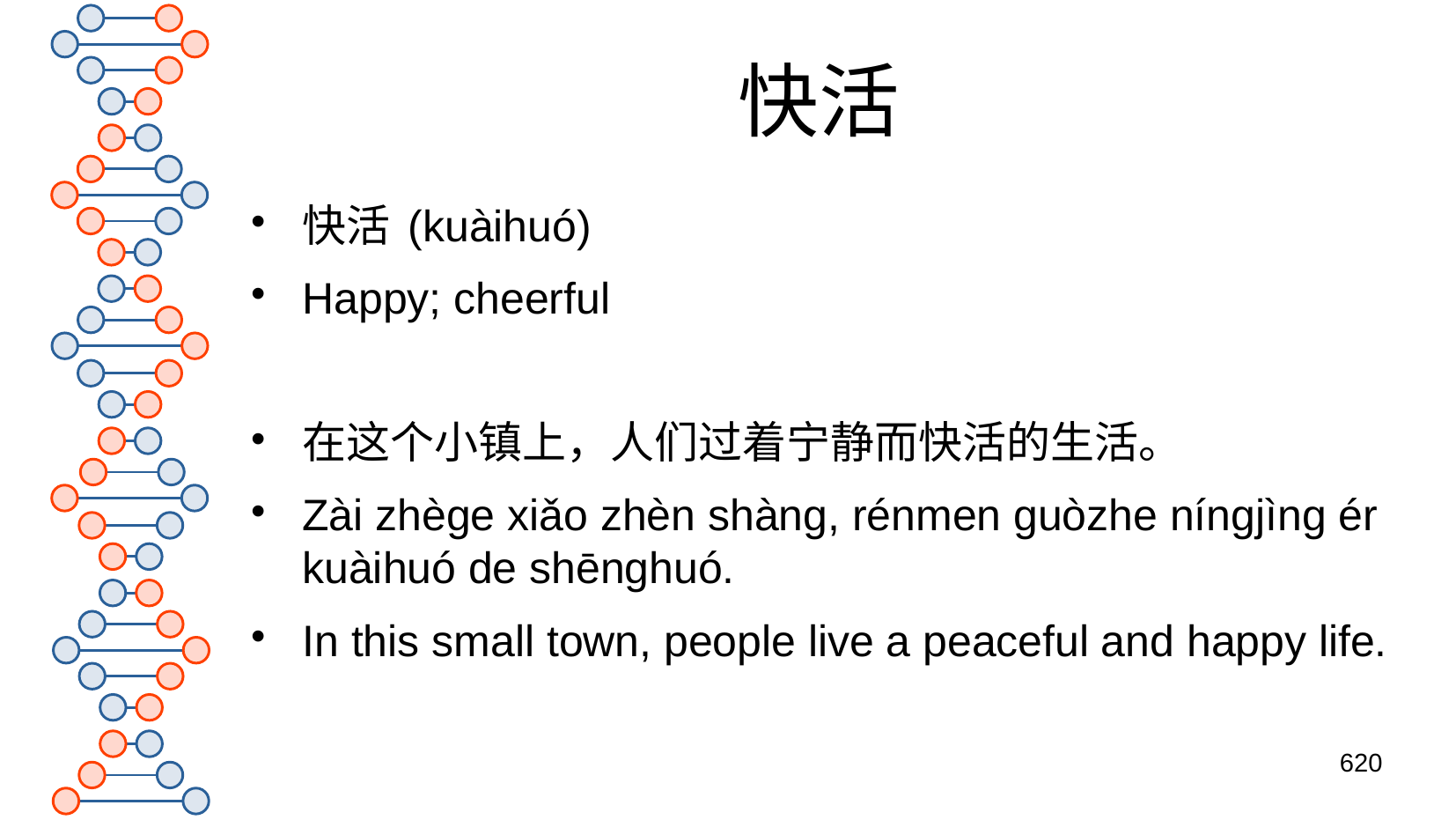

# 快活
快活 (kuàihuó)
Happy; cheerful

在这个小镇上，人们过着宁静而快活的生活。
Zài zhège xiǎo zhèn shàng, rénmen guòzhe níngjìng ér kuàihuó de shēnghuó.
In this small town, people live a peaceful and happy life.
620